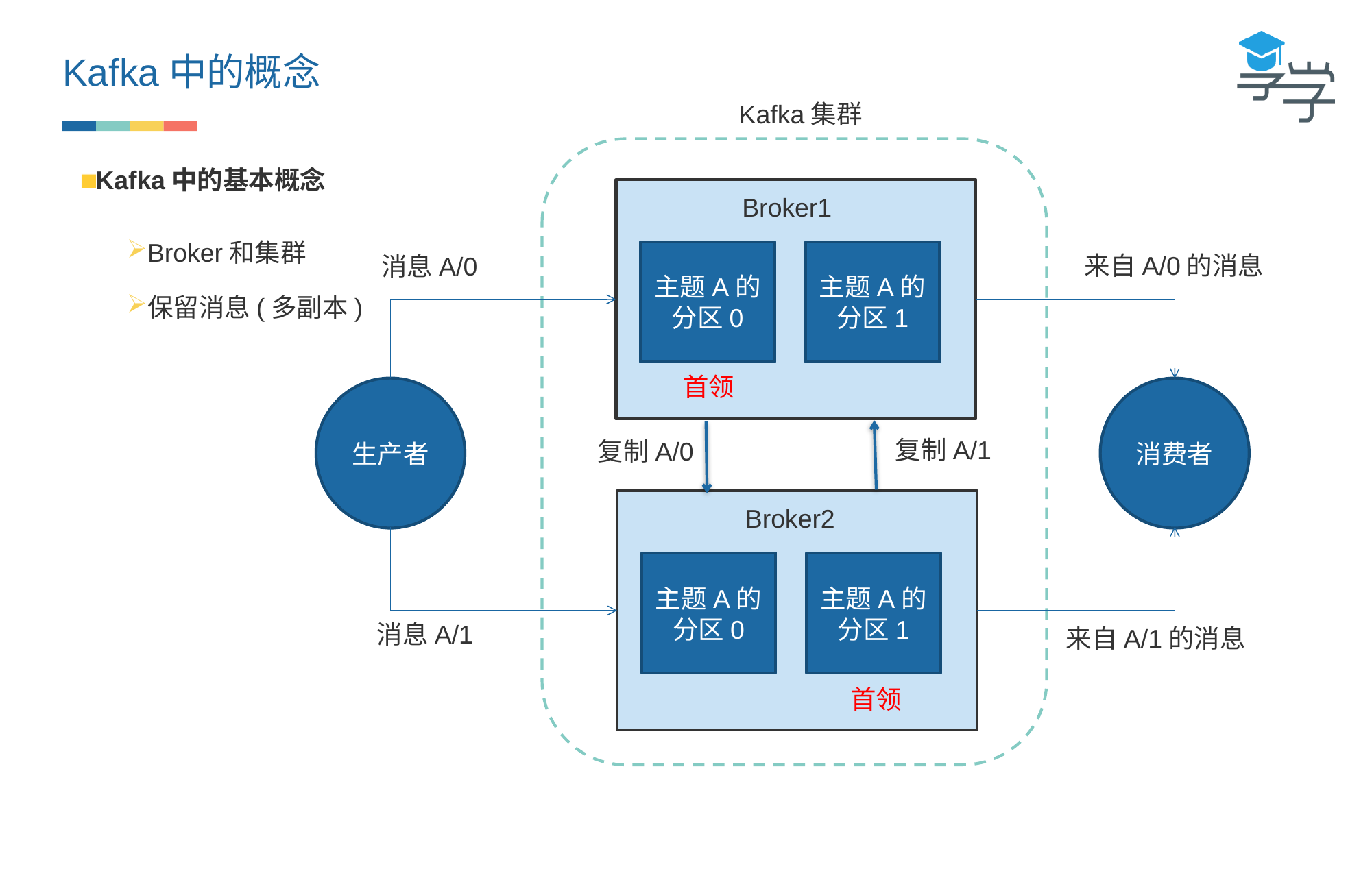

Kafka中的概念
Kafka集群

Kafka中的基本概念

Broker1
Broker和集群
保留消息(多副本)
主题A的分区0
主题A的分区1
来自A/0的消息
消息A/0
首领
生产者
消费者
复制A/1
复制A/0

Broker2
主题A的分区0
主题A的分区1
消息A/1
来自A/1的消息
首领